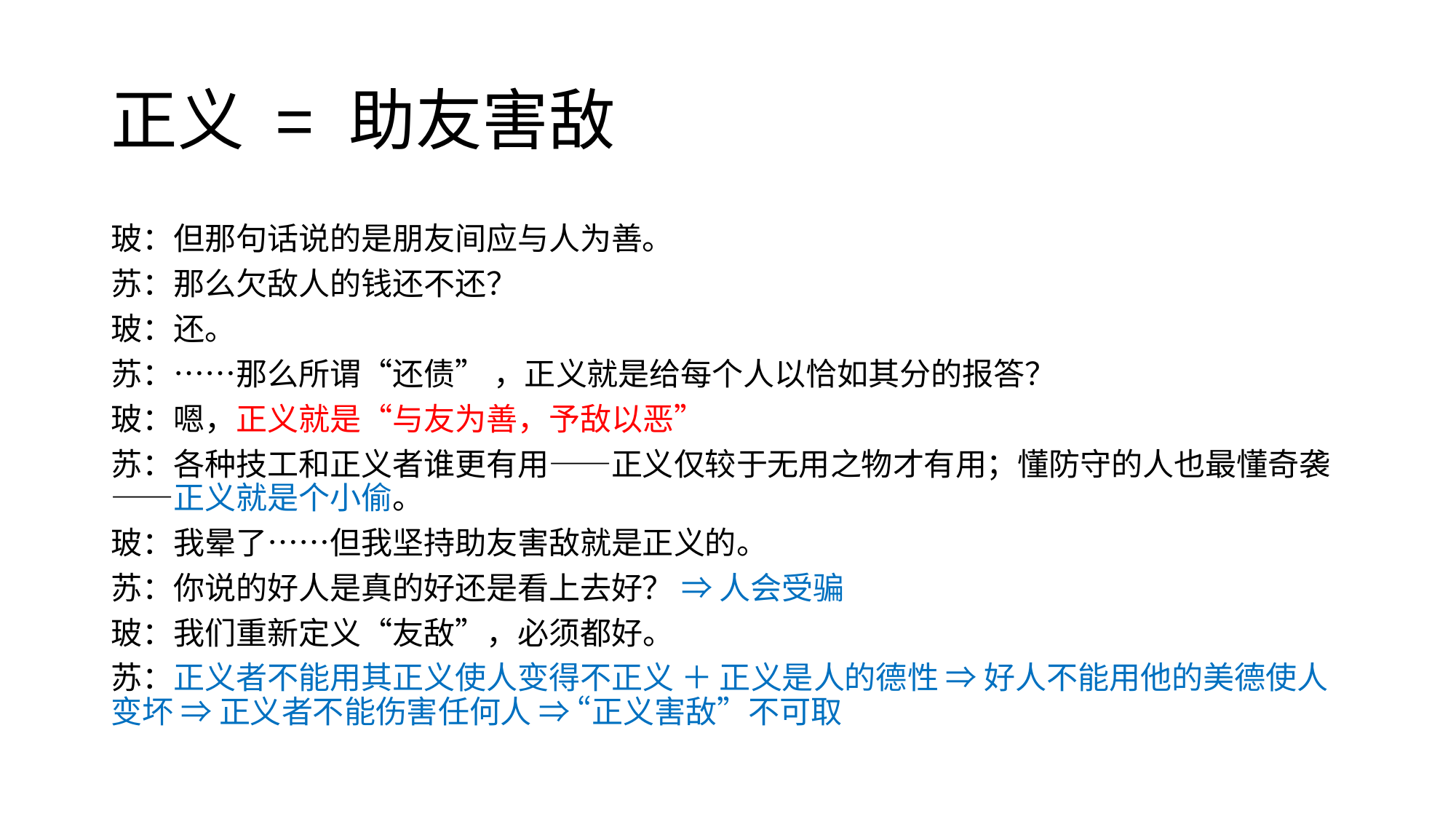

# 正义 = 助友害敌
玻：但那句话说的是朋友间应与人为善。
苏：那么欠敌人的钱还不还？
玻：还。
苏：……那么所谓“还债” ，正义就是给每个人以恰如其分的报答？
玻：嗯，正义就是“与友为善，予敌以恶”
苏：各种技工和正义者谁更有用——正义仅较于无用之物才有用；懂防守的人也最懂奇袭——正义就是个小偷。
玻：我晕了……但我坚持助友害敌就是正义的。
苏：你说的好人是真的好还是看上去好？ ⇒ 人会受骗
玻：我们重新定义“友敌”，必须都好。
苏：正义者不能用其正义使人变得不正义 ＋ 正义是人的德性 ⇒ 好人不能用他的美德使人变坏 ⇒ 正义者不能伤害任何人 ⇒ “正义害敌”不可取